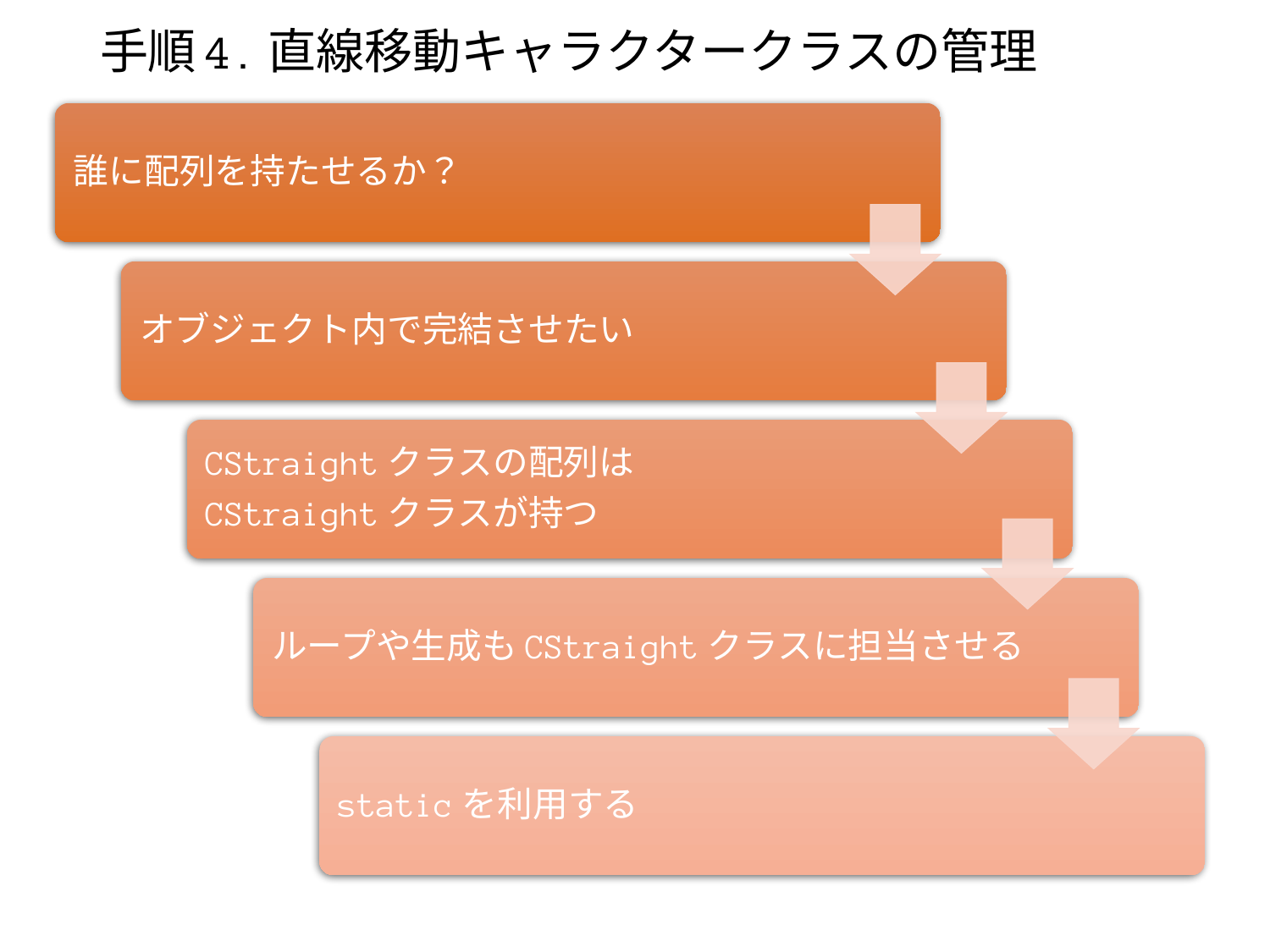

# 手順4.直線移動キャラクタークラスの管理
誰に配列を持たせるか？
オブジェクト内で完結させたい
CStraightクラスの配列は
CStraightクラスが持つ
ループや生成もCStraightクラスに担当させる
staticを利用する